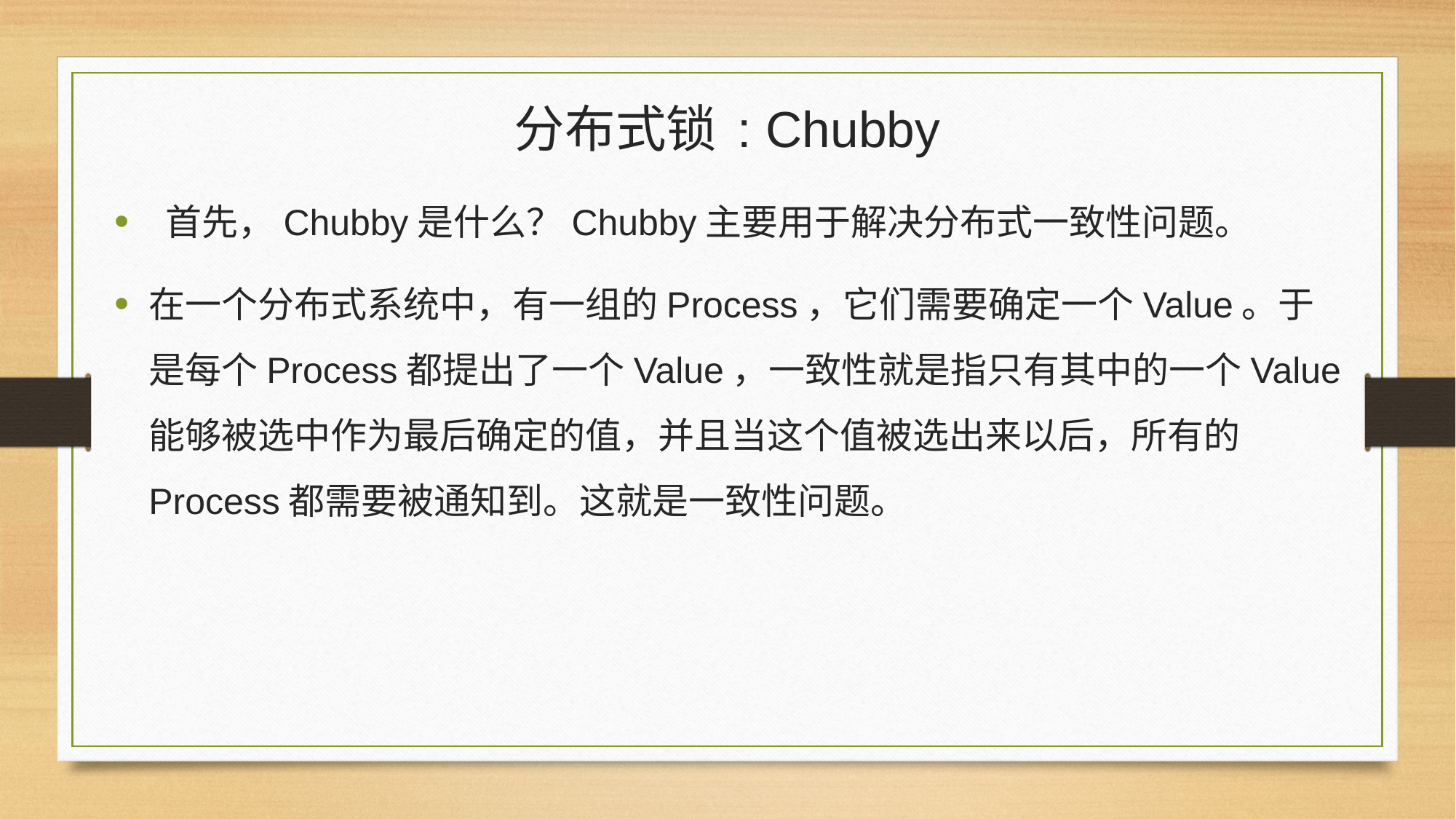

分布式锁 : Chubby
 首先，Chubby是什么？Chubby主要用于解决分布式一致性问题。
在一个分布式系统中，有一组的Process，它们需要确定一个Value。于是每个Process都提出了一个Value，一致性就是指只有其中的一个Value能够被选中作为最后确定的值，并且当这个值被选出来以后，所有的Process都需要被通知到。这就是一致性问题。